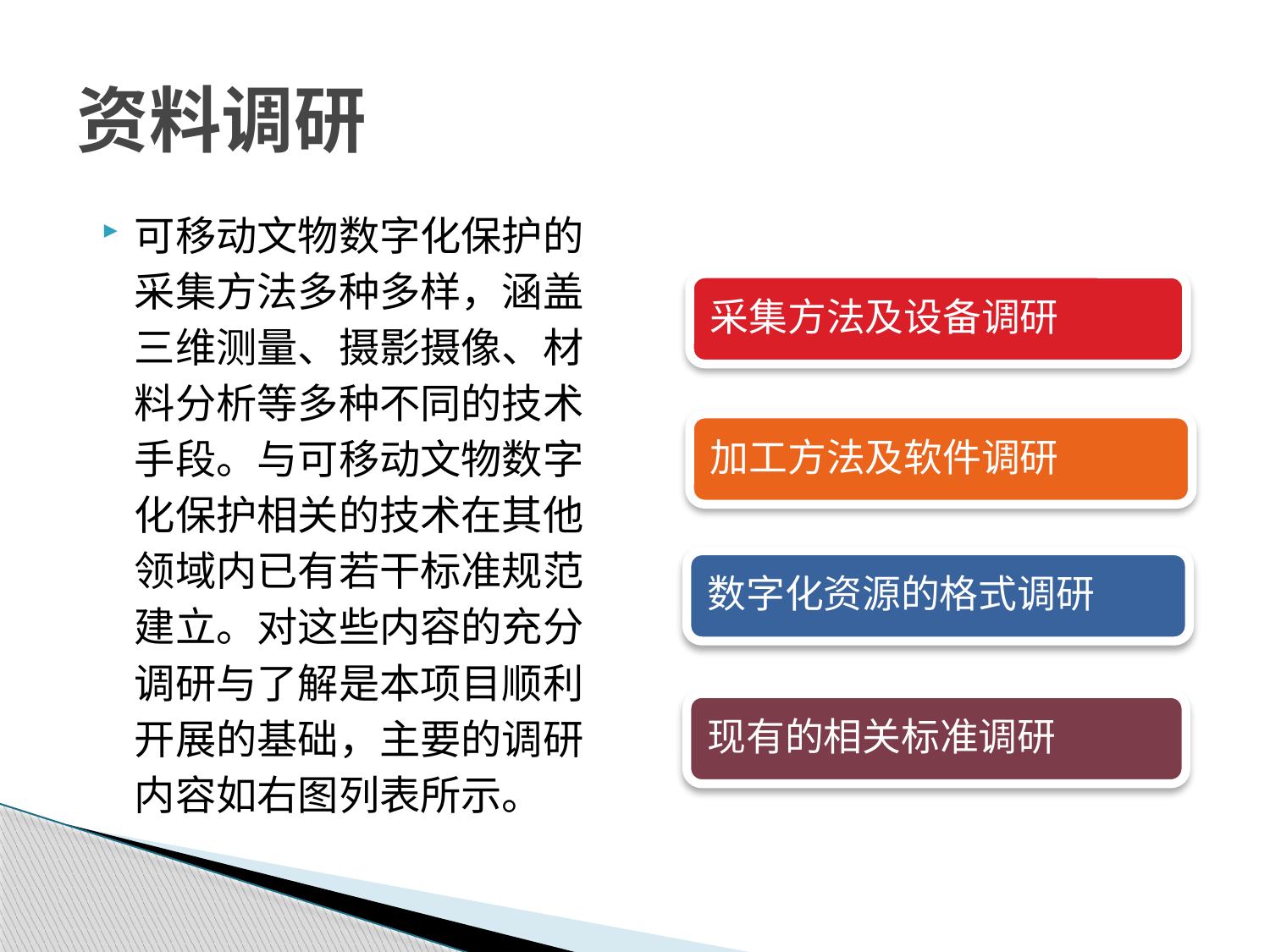

资料调研
可移动文物数字化保护的采集方法多种多样，涵盖三维测量、摄影摄像、材料分析等多种不同的技术手段。与可移动文物数字化保护相关的技术在其他领域内已有若干标准规范建立。对这些内容的充分调研与了解是本项目顺利开展的基础，主要的调研内容如右图列表所示。
采集方法及设备调研
加工方法及软件调研
数字化资源的格式调研
现有的相关标准调研